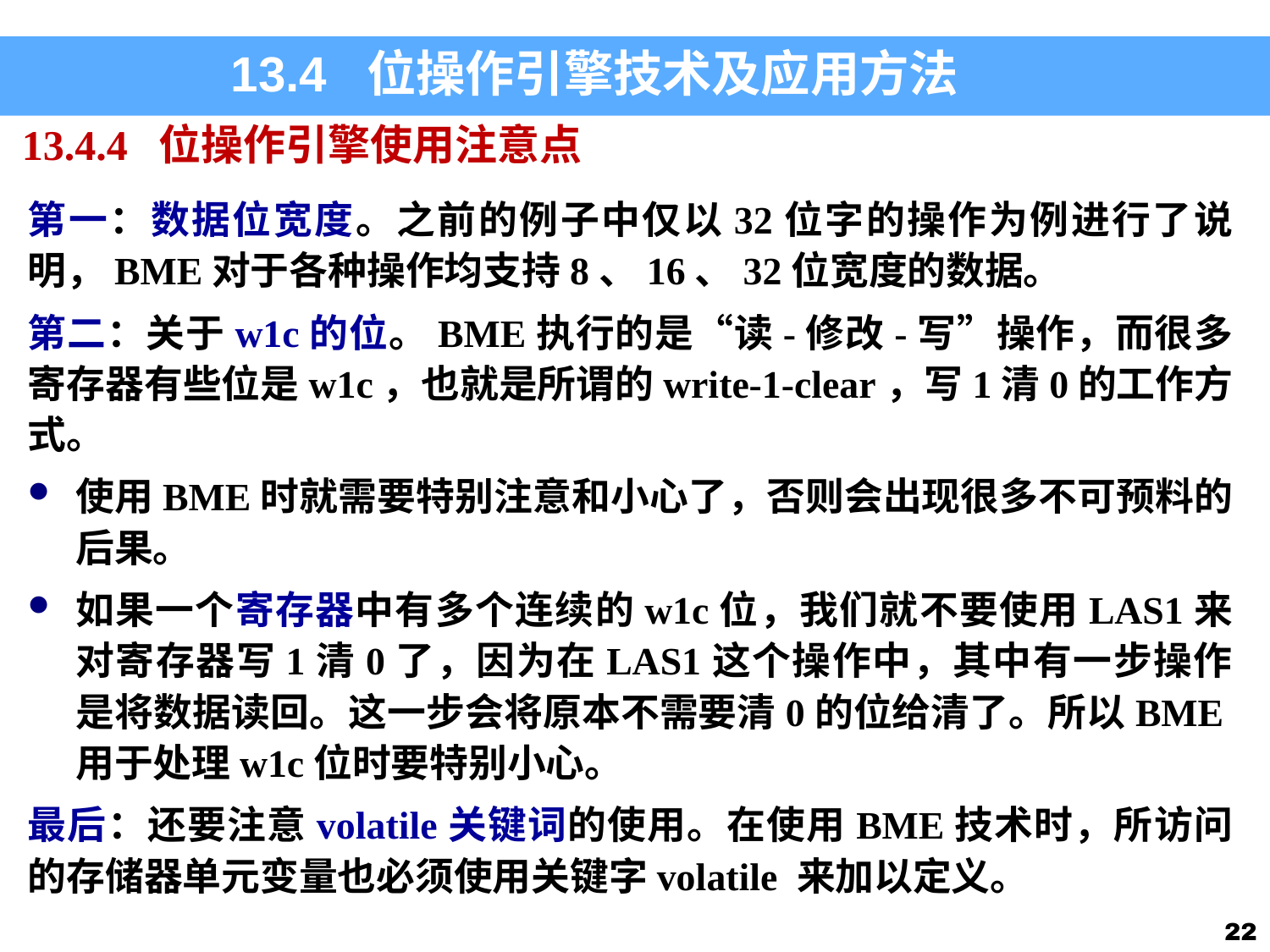

13.4  位操作引擎技术及应用方法
13.4.4  位操作引擎使用注意点
第一：数据位宽度。之前的例子中仅以32位字的操作为例进行了说明，BME对于各种操作均支持8、16、32位宽度的数据。
第二：关于w1c的位。BME执行的是“读-修改-写”操作，而很多寄存器有些位是w1c，也就是所谓的write-1-clear，写1清0的工作方式。
使用BME时就需要特别注意和小心了，否则会出现很多不可预料的后果。
如果一个寄存器中有多个连续的w1c位，我们就不要使用LAS1来对寄存器写1清0了，因为在LAS1这个操作中，其中有一步操作是将数据读回。这一步会将原本不需要清0的位给清了。所以BME用于处理w1c位时要特别小心。
最后：还要注意volatile关键词的使用。在使用BME技术时，所访问的存储器单元变量也必须使用关键字volatile 来加以定义。
22